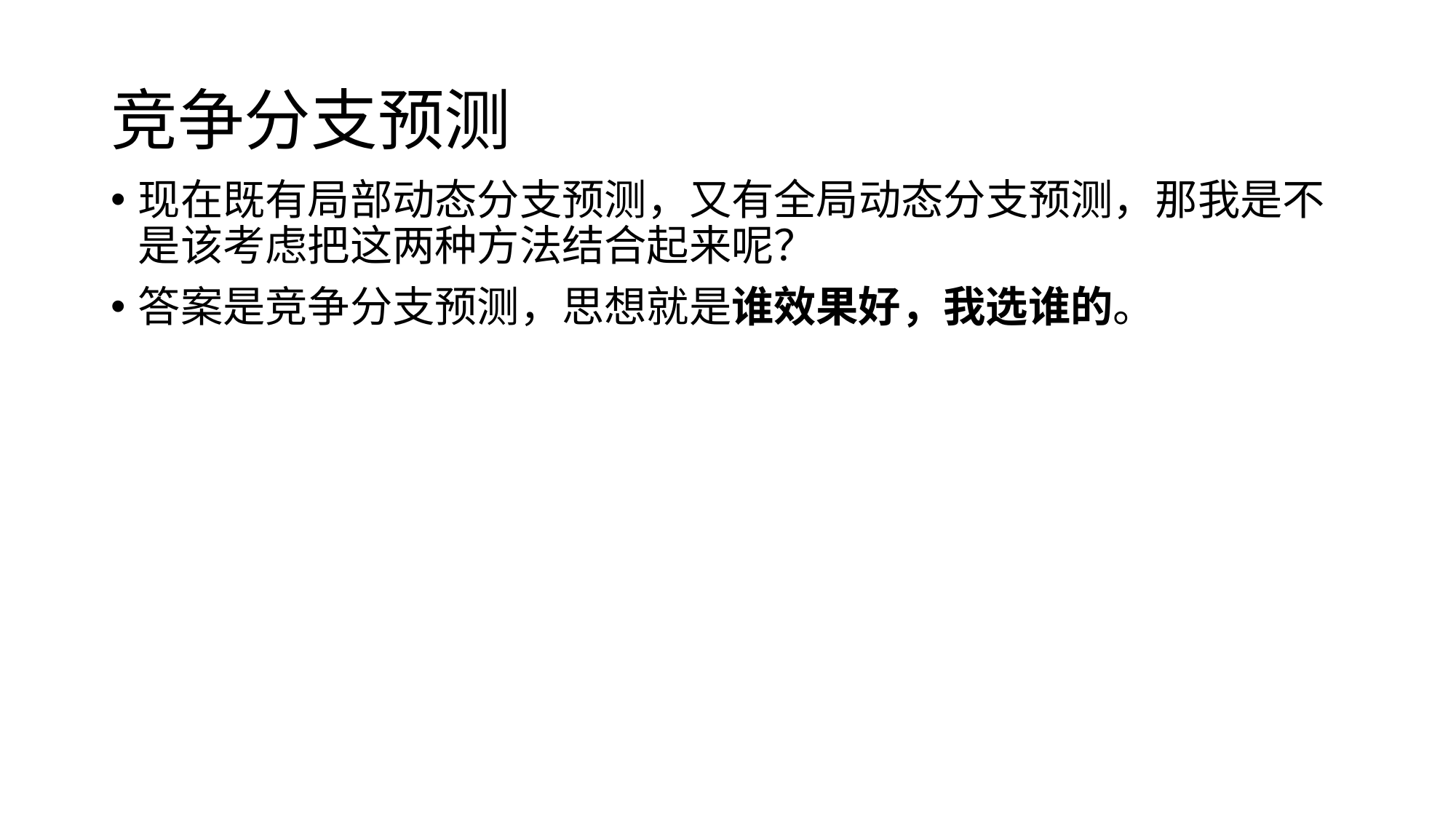

# 竞争分支预测
现在既有局部动态分支预测，又有全局动态分支预测，那我是不是该考虑把这两种方法结合起来呢？
答案是竞争分支预测，思想就是谁效果好，我选谁的。